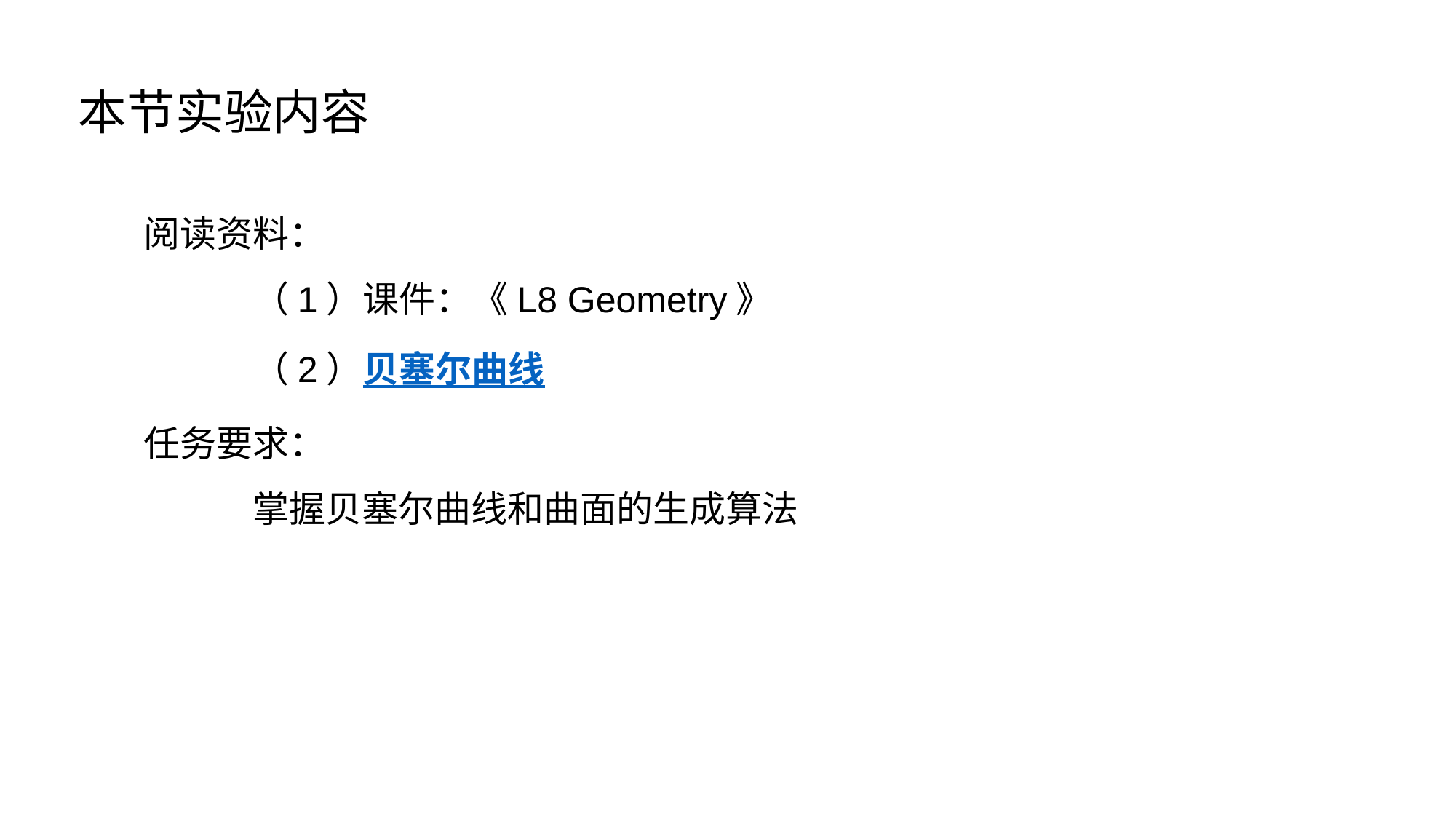

本节实验内容
阅读资料：
	（1）课件：《L8 Geometry》
	（2）贝塞尔曲线
任务要求：
	掌握贝塞尔曲线和曲面的生成算法